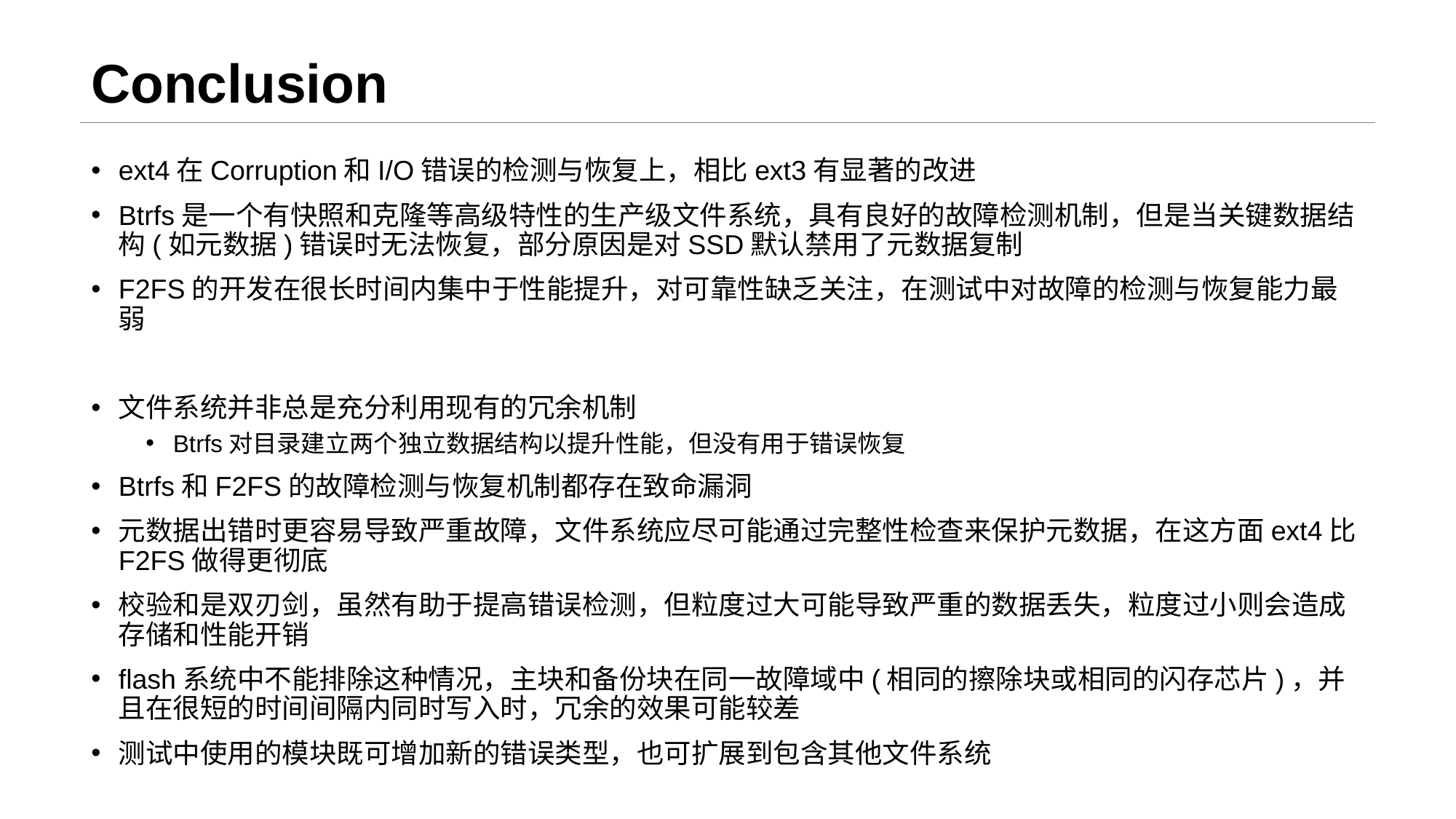

# Conclusion
ext4在Corruption和I/O错误的检测与恢复上，相比ext3有显著的改进
Btrfs是一个有快照和克隆等高级特性的生产级文件系统，具有良好的故障检测机制，但是当关键数据结构(如元数据)错误时无法恢复，部分原因是对SSD默认禁用了元数据复制
F2FS的开发在很长时间内集中于性能提升，对可靠性缺乏关注，在测试中对故障的检测与恢复能力最弱

文件系统并非总是充分利用现有的冗余机制
Btrfs对目录建立两个独立数据结构以提升性能，但没有用于错误恢复
Btrfs和F2FS的故障检测与恢复机制都存在致命漏洞
元数据出错时更容易导致严重故障，文件系统应尽可能通过完整性检查来保护元数据，在这方面ext4比F2FS做得更彻底
校验和是双刃剑，虽然有助于提高错误检测，但粒度过大可能导致严重的数据丢失，粒度过小则会造成存储和性能开销
flash系统中不能排除这种情况，主块和备份块在同一故障域中(相同的擦除块或相同的闪存芯片)，并且在很短的时间间隔内同时写入时，冗余的效果可能较差
测试中使用的模块既可增加新的错误类型，也可扩展到包含其他文件系统